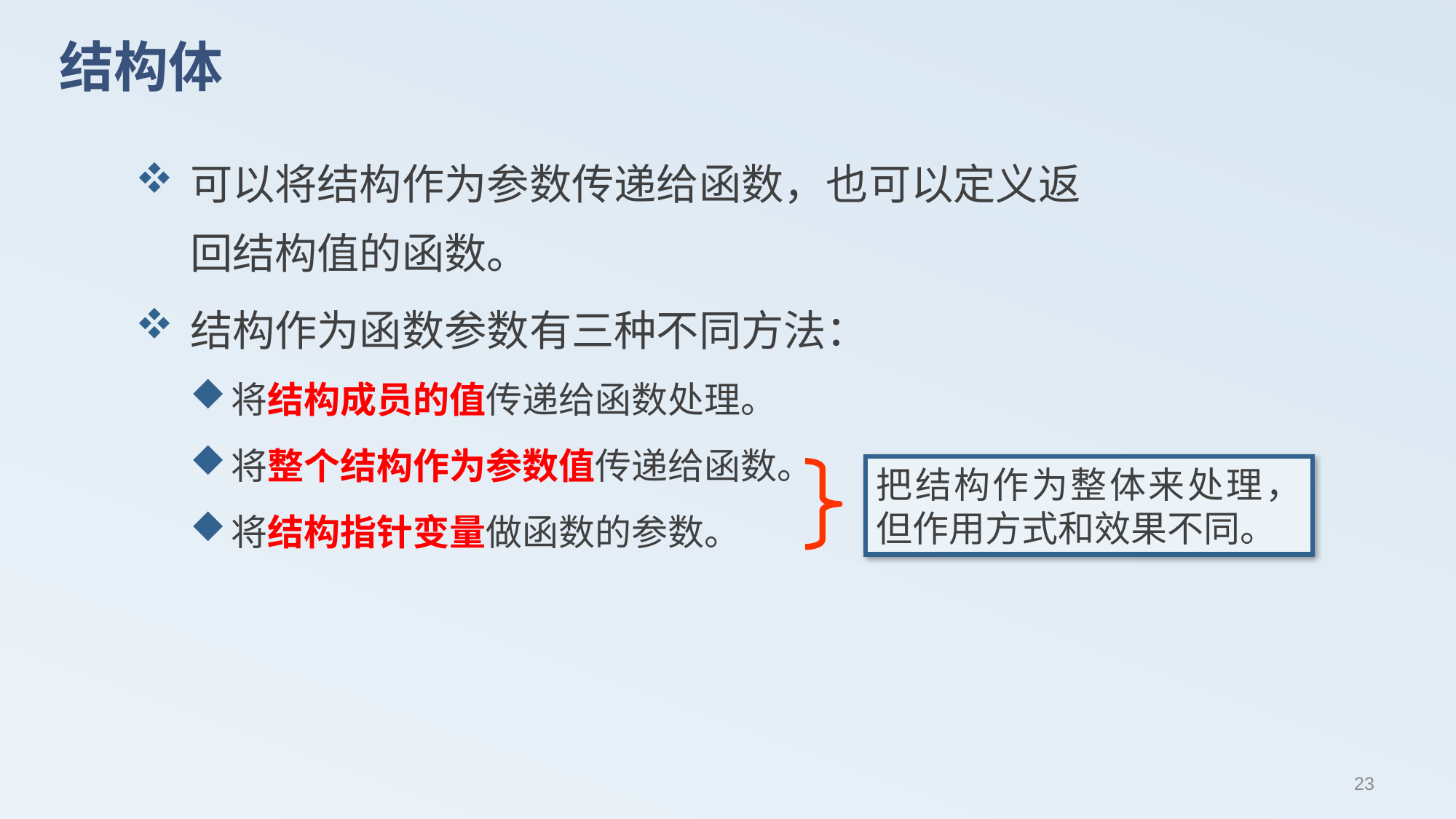

# 结构体
可以将结构作为参数传递给函数，也可以定义返回结构值的函数。
结构作为函数参数有三种不同方法：
将结构成员的值传递给函数处理。
将整个结构作为参数值传递给函数。
将结构指针变量做函数的参数。
把结构作为整体来处理，但作用方式和效果不同。